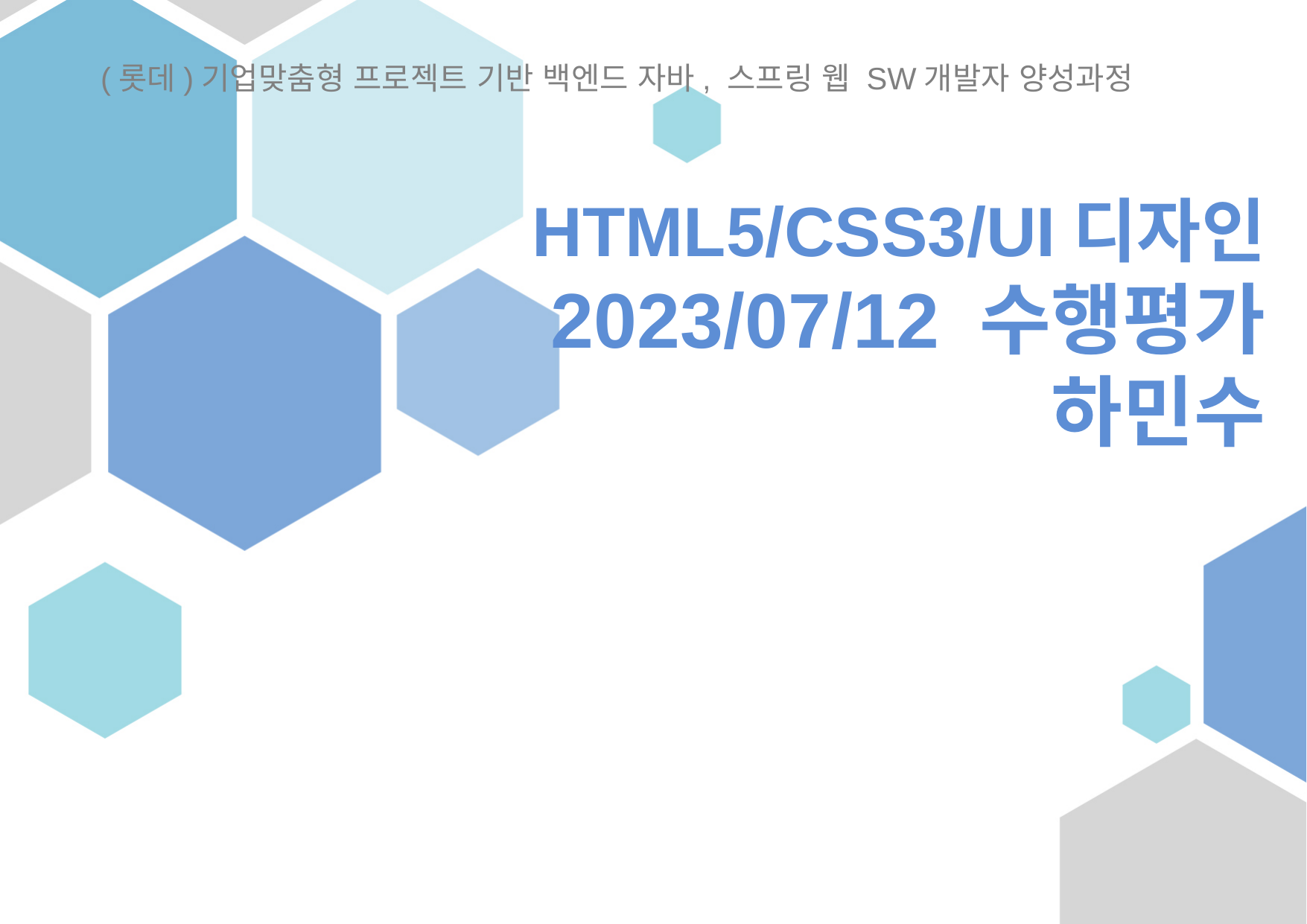

(롯데)기업맞춤형 프로젝트 기반 백엔드 자바, 스프링 웹 SW개발자 양성과정
# HTML5/CSS3/UI디자인
2023/07/12 수행평가
하민수